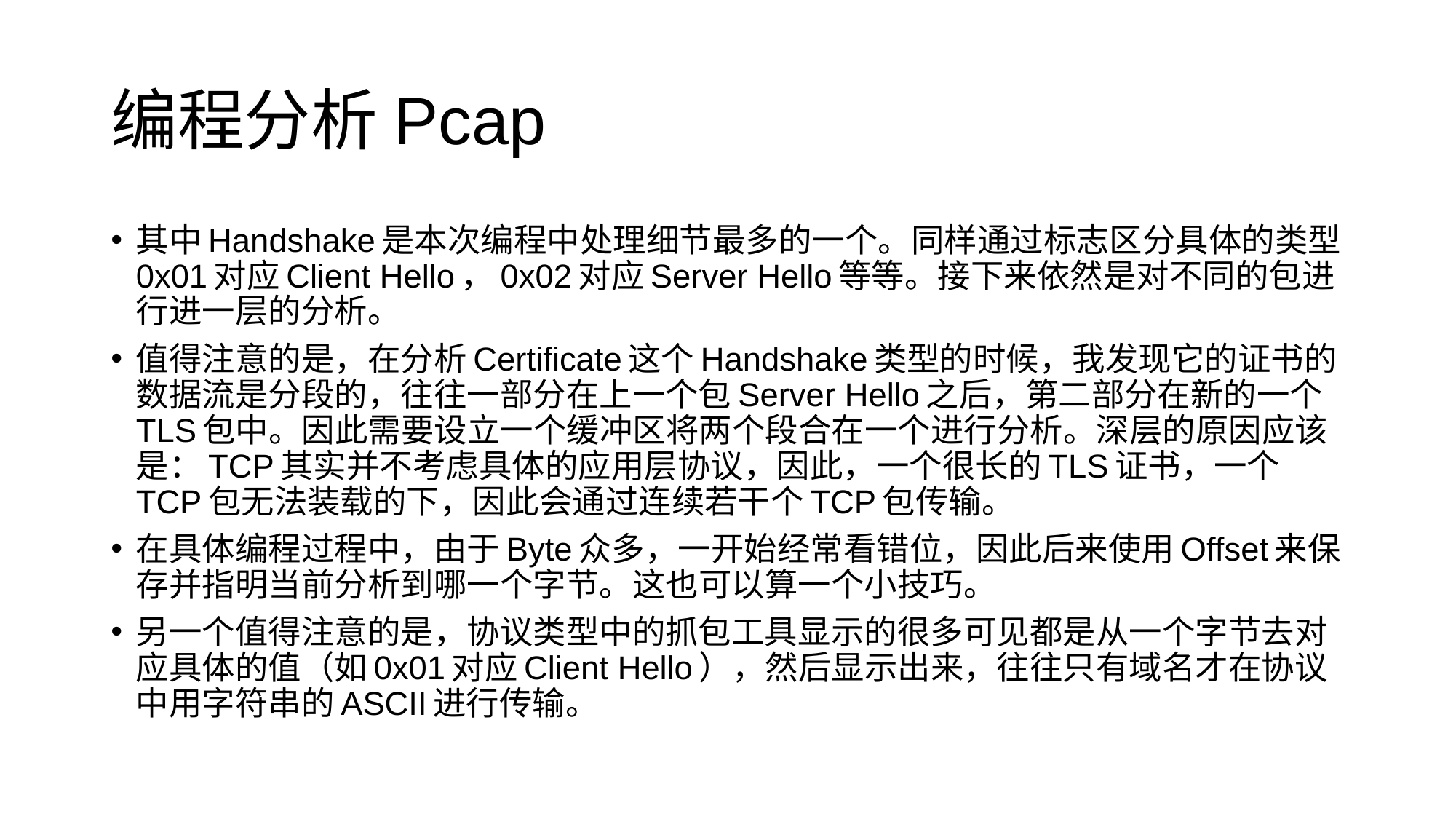

# 编程分析Pcap
其中Handshake是本次编程中处理细节最多的一个。同样通过标志区分具体的类型0x01对应Client Hello，0x02对应Server Hello等等。接下来依然是对不同的包进行进一层的分析。
值得注意的是，在分析Certificate这个Handshake类型的时候，我发现它的证书的数据流是分段的，往往一部分在上一个包Server Hello之后，第二部分在新的一个TLS包中。因此需要设立一个缓冲区将两个段合在一个进行分析。深层的原因应该是：TCP其实并不考虑具体的应用层协议，因此，一个很长的TLS证书，一个TCP包无法装载的下，因此会通过连续若干个TCP包传输。
在具体编程过程中，由于Byte众多，一开始经常看错位，因此后来使用Offset来保存并指明当前分析到哪一个字节。这也可以算一个小技巧。
另一个值得注意的是，协议类型中的抓包工具显示的很多可见都是从一个字节去对应具体的值（如0x01对应Client Hello），然后显示出来，往往只有域名才在协议中用字符串的ASCII进行传输。